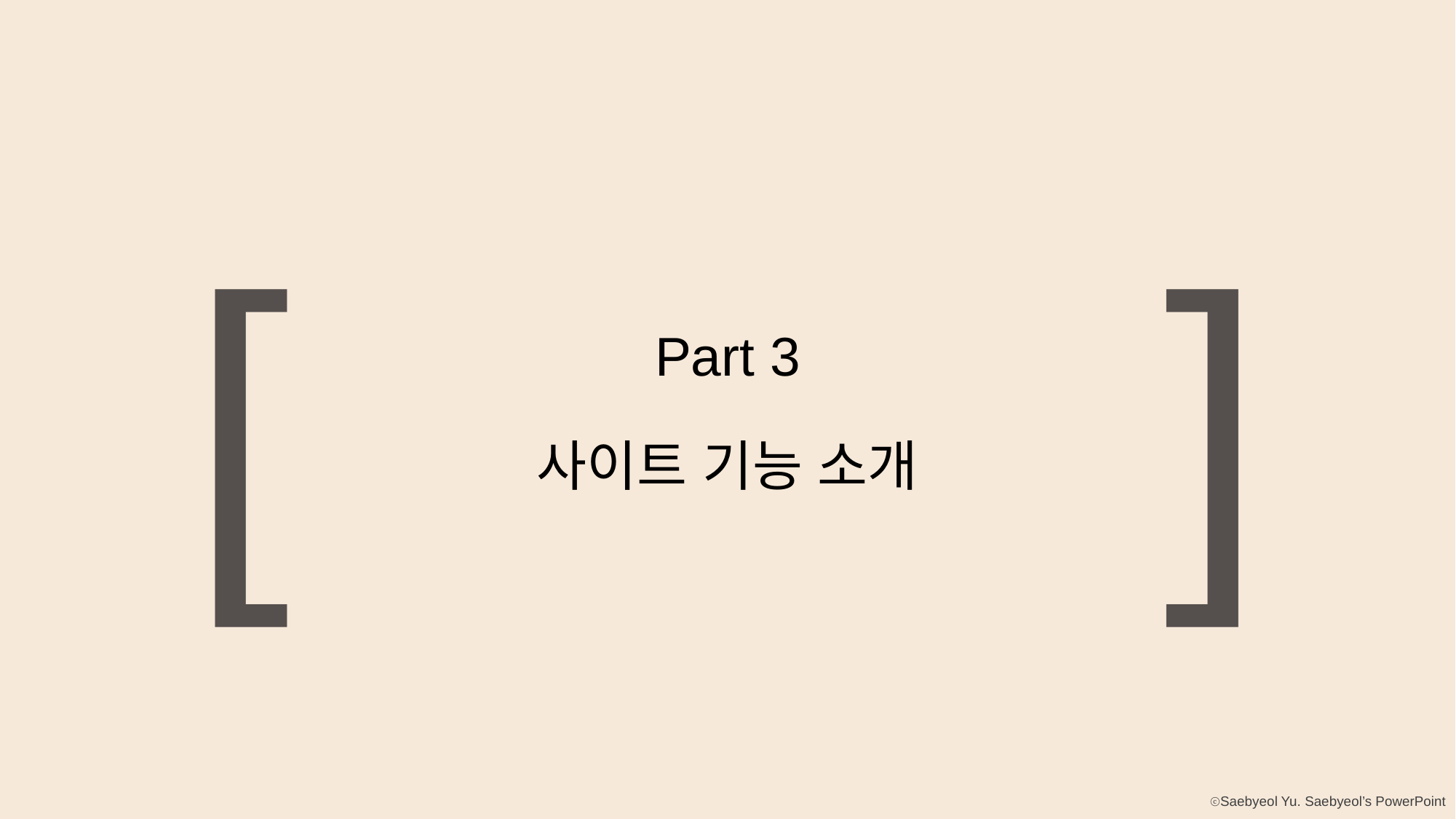

[
]
Part 3
사이트 기능 소개